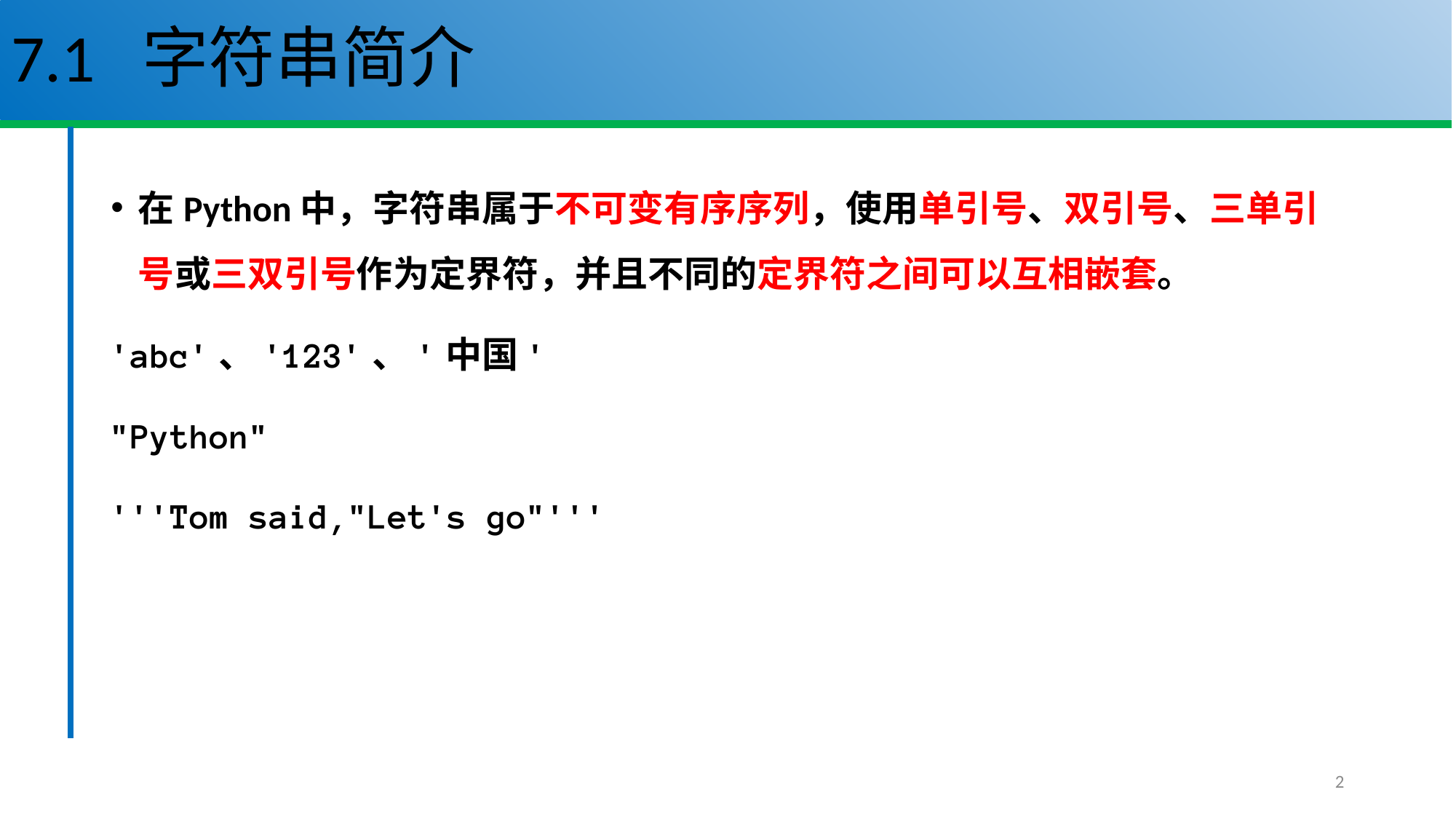

# 7.1  字符串简介
在Python中，字符串属于不可变有序序列，使用单引号、双引号、三单引号或三双引号作为定界符，并且不同的定界符之间可以互相嵌套。
'abc'、'123'、'中国'
"Python"
'''Tom said,"Let's go"'''
2